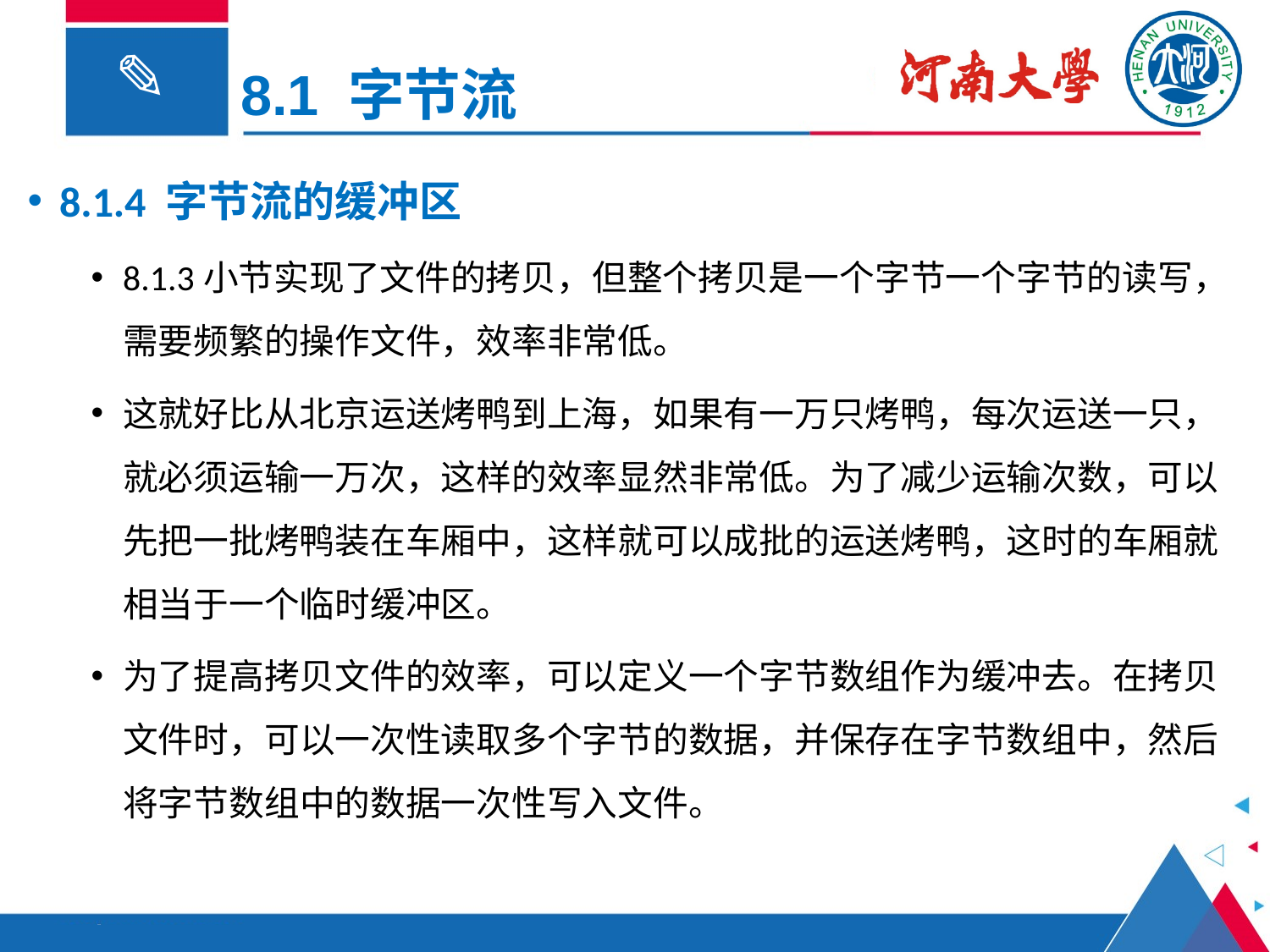

8.1 字节流
8.1.4 字节流的缓冲区
8.1.3小节实现了文件的拷贝，但整个拷贝是一个字节一个字节的读写，需要频繁的操作文件，效率非常低。
这就好比从北京运送烤鸭到上海，如果有一万只烤鸭，每次运送一只，就必须运输一万次，这样的效率显然非常低。为了减少运输次数，可以先把一批烤鸭装在车厢中，这样就可以成批的运送烤鸭，这时的车厢就相当于一个临时缓冲区。
为了提高拷贝文件的效率，可以定义一个字节数组作为缓冲去。在拷贝文件时，可以一次性读取多个字节的数据，并保存在字节数组中，然后将字节数组中的数据一次性写入文件。